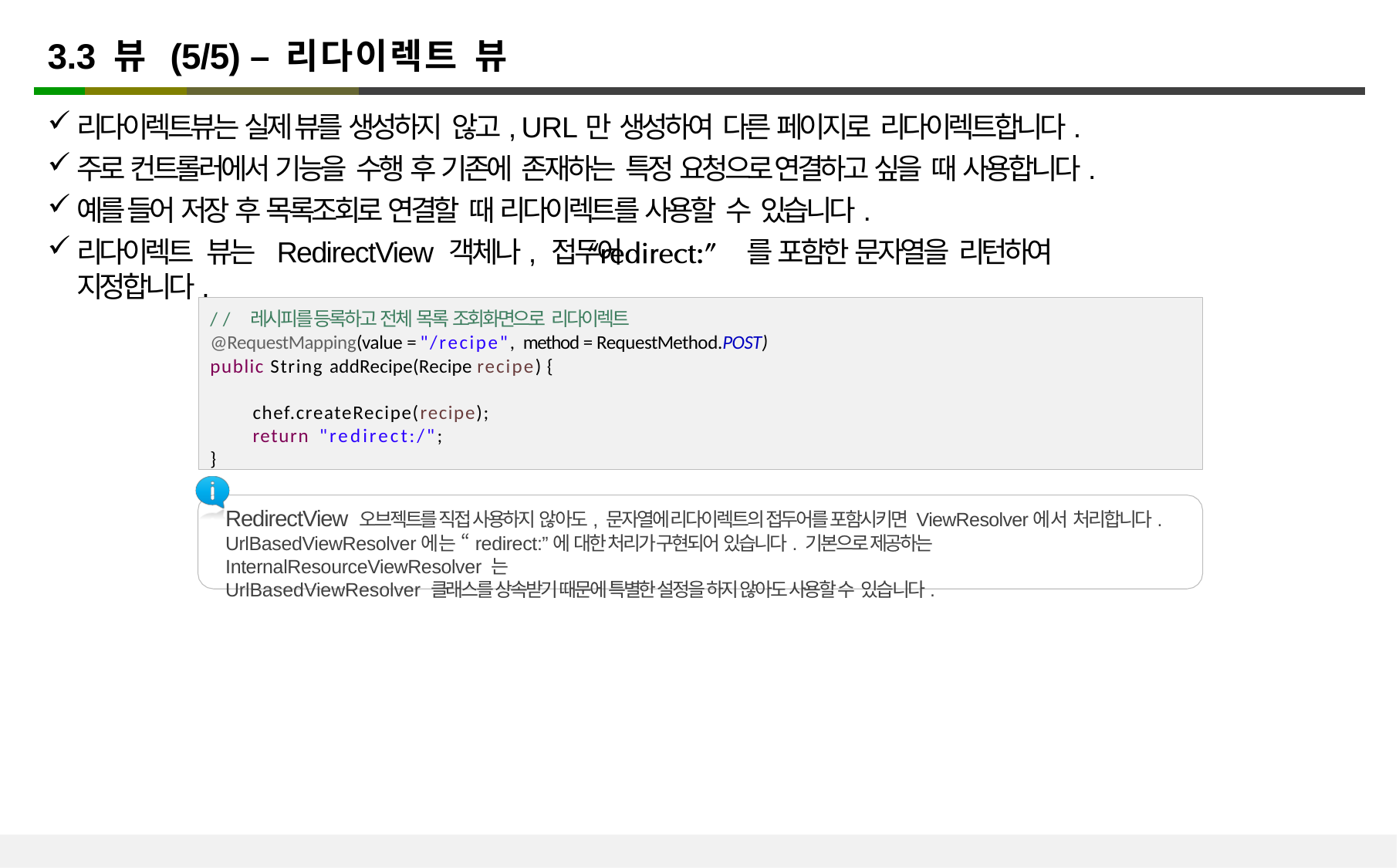

# 3.3 뷰 (5/5) – 리다이렉트 뷰
리다이렉트뷰는 실제 뷰를 생성하지  않고, URL만 생성하여 다른 페이지로 리다이렉트합니다.
주로 컨트롤러에서 기능을  수행 후 기존에 존재하는  특정 요청으로 연결하고 싶을 때 사용합니다.
예를 들어 저장 후 목록조회로 연결할  때 리다이렉트를 사용할  수 있습니다.
리다이렉트   뷰는   RedirectView 객체나, 접두어	를 포함한  문자열을  리턴하여 지정합니다.

// 레시피를 등록하고 전체 목록 조회화면으로 리다이렉트
@RequestMapping(value = "/recipe", method = RequestMethod.POST)
public String addRecipe(Recipe recipe) {

chef.createRecipe(recipe);
return "redirect:/";
}

RedirectView 오브젝트를 직접 사용하지 않아도, 문자열에 리다이렉트의 접두어를 포함시키면 ViewResolver에서 처리합니다.  UrlBasedViewResolver에는 “redirect:”에 대한 처리가 구현되어 있습니다. 기본으로 제공하는 InternalResourceViewResolver 는
UrlBasedViewResolver 클래스를 상속받기 때문에 특별한 설정을 하지 않아도 사용할 수 있습니다.